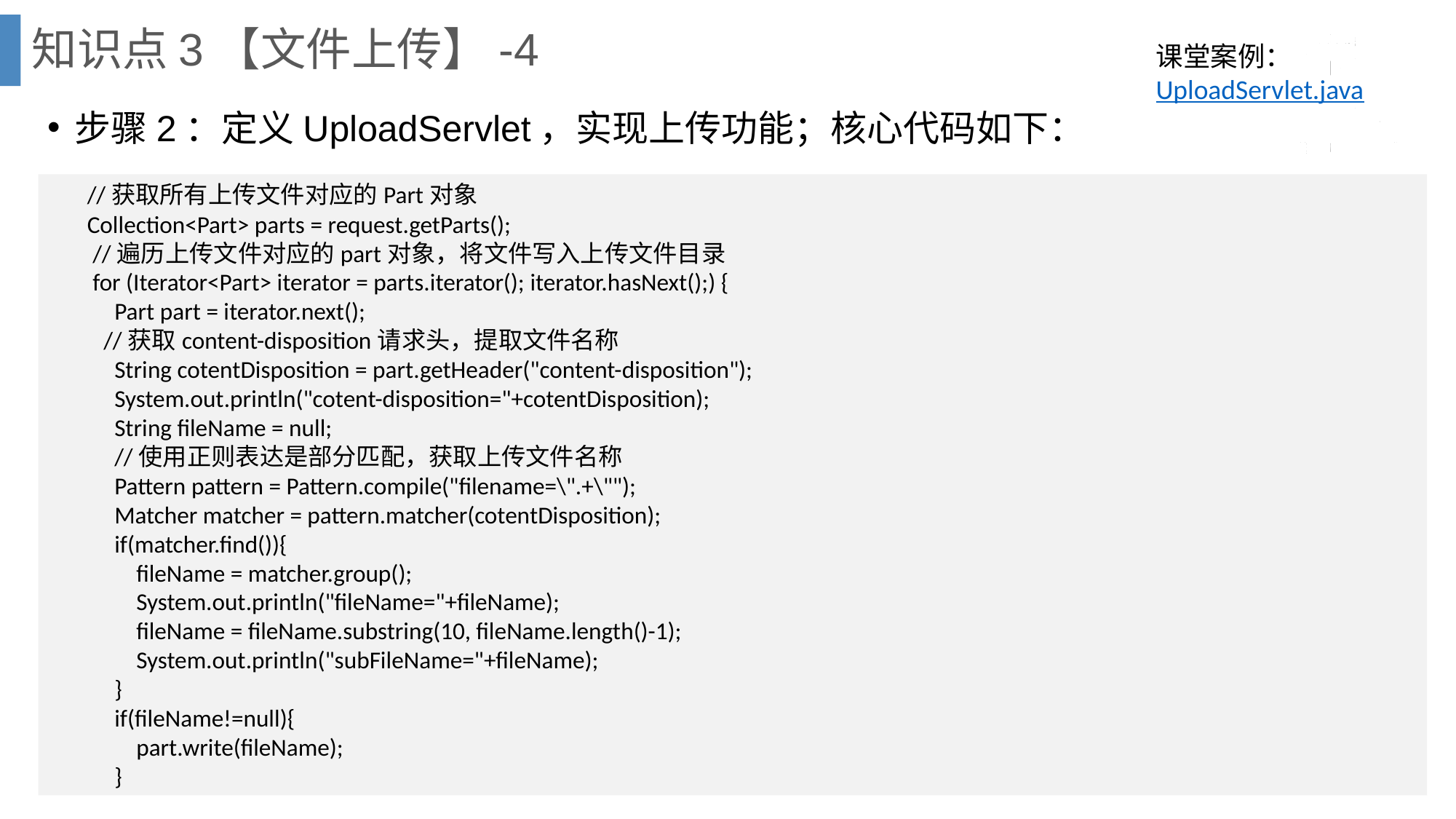

知识点3【文件上传】-4
课堂案例：
UploadServlet.java
步骤2：定义UploadServlet，实现上传功能；核心代码如下：
       //获取所有上传文件对应的Part对象
       Collection<Part> parts = request.getParts();
        //遍历上传文件对应的part对象，将文件写入上传文件目录
        for (Iterator<Part> iterator = parts.iterator(); iterator.hasNext();) {
            Part part = iterator.next();
          //获取content-disposition请求头，提取文件名称
            String cotentDisposition = part.getHeader("content-disposition");
            System.out.println("cotent-disposition="+cotentDisposition);
            String fileName = null;
            //使用正则表达是部分匹配，获取上传文件名称
            Pattern pattern = Pattern.compile("filename=\".+\"");
            Matcher matcher = pattern.matcher(cotentDisposition);
            if(matcher.find()){
                fileName = matcher.group();
                System.out.println("fileName="+fileName);
                fileName = fileName.substring(10, fileName.length()-1);
                System.out.println("subFileName="+fileName);
            }
            if(fileName!=null){
                part.write(fileName);
            }